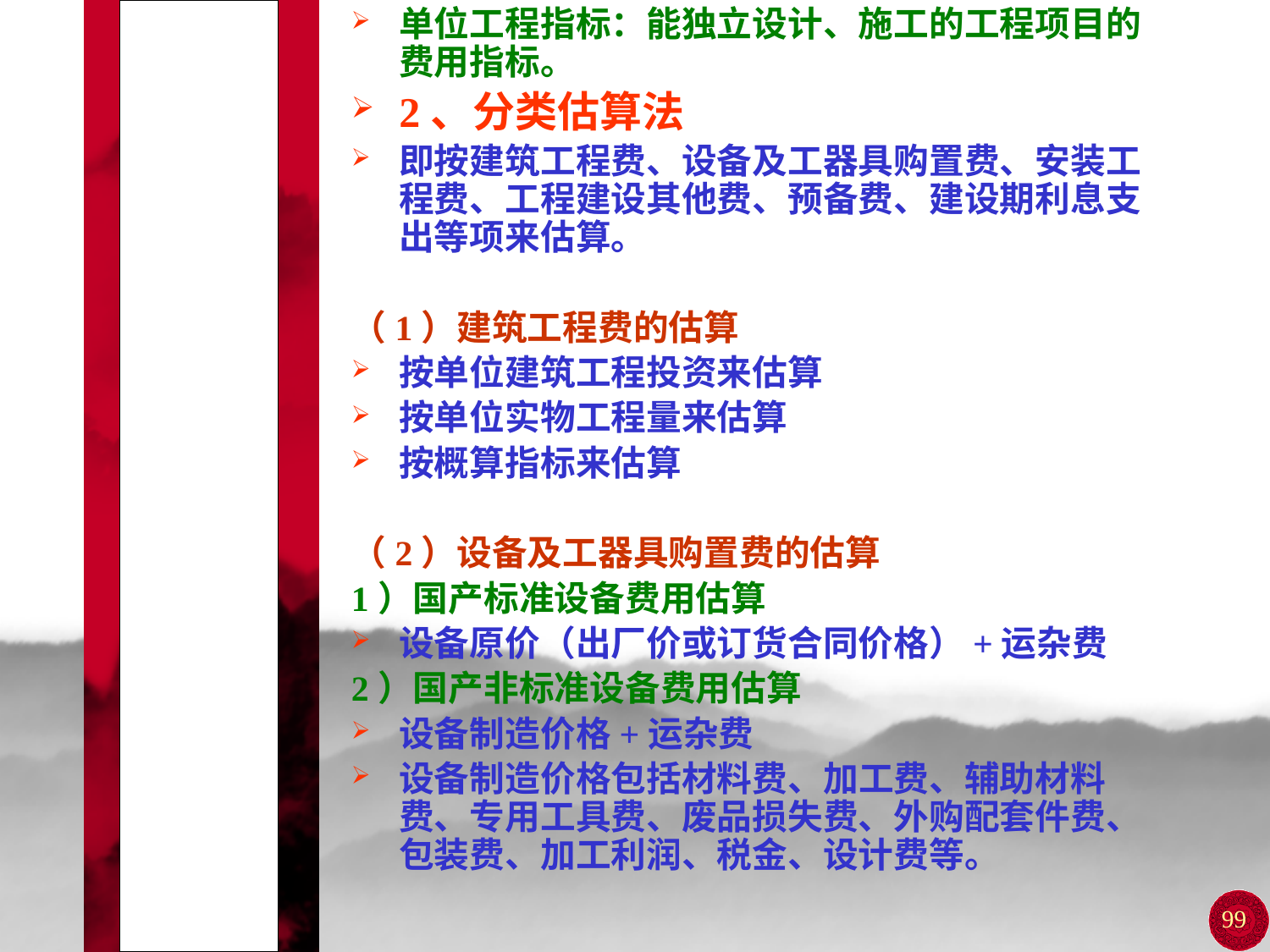

# 第第一节    工程项目的投资估算
单位工程指标：能独立设计、施工的工程项目的费用指标。
2、分类估算法
即按建筑工程费、设备及工器具购置费、安装工程费、工程建设其他费、预备费、建设期利息支出等项来估算。

（1）建筑工程费的估算
按单位建筑工程投资来估算
按单位实物工程量来估算
按概算指标来估算

（2）设备及工器具购置费的估算
1）国产标准设备费用估算
设备原价（出厂价或订货合同价格）+运杂费
2）国产非标准设备费用估算
设备制造价格+运杂费
设备制造价格包括材料费、加工费、辅助材料费、专用工具费、废品损失费、外购配套件费、包装费、加工利润、税金、设计费等。
99